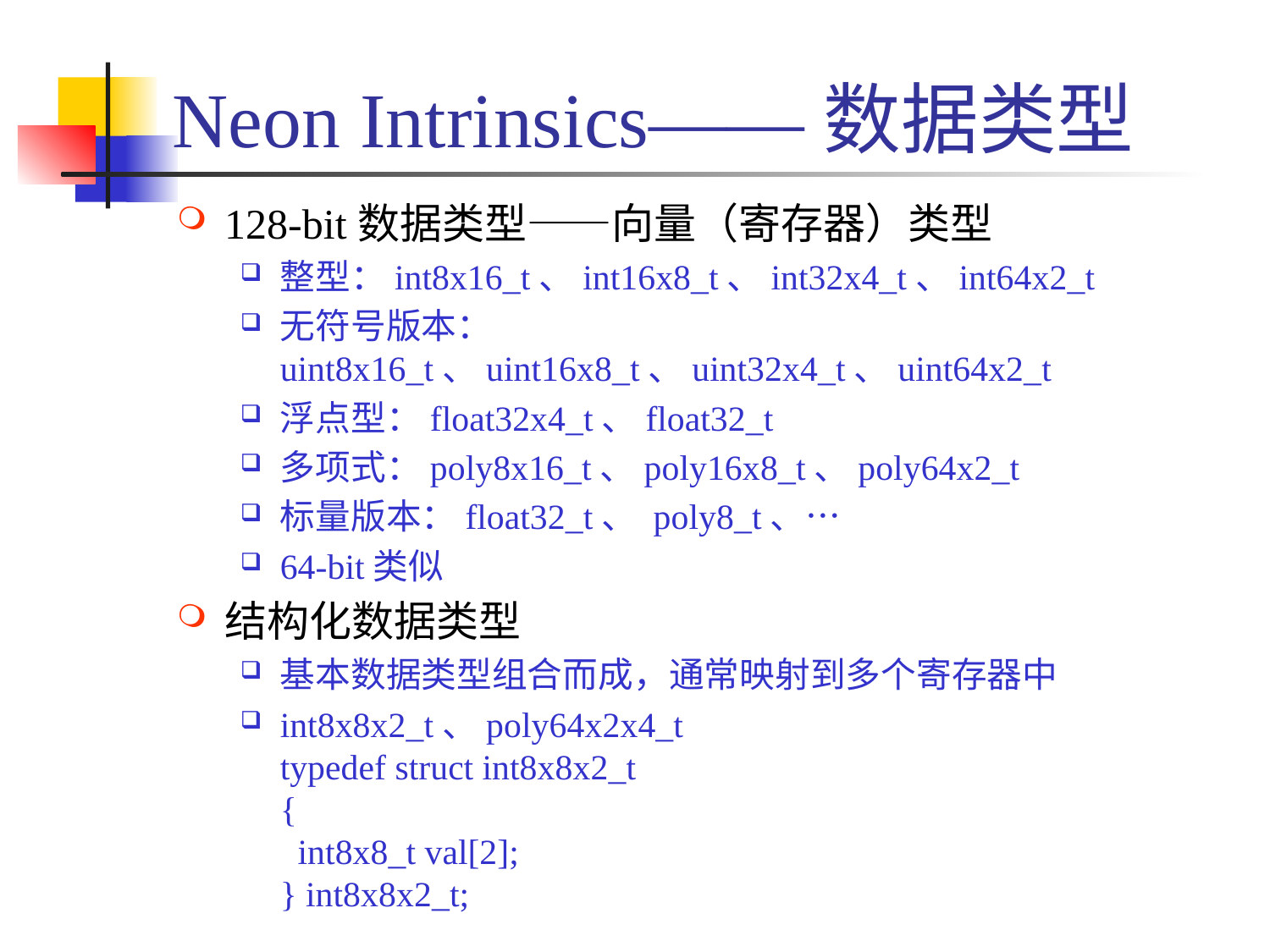

# Neon Intrinsics——数据类型
128-bit数据类型——向量（寄存器）类型
整型：int8x16_t、int16x8_t、int32x4_t、int64x2_t
无符号版本：uint8x16_t、uint16x8_t、uint32x4_t、uint64x2_t
浮点型：float32x4_t、float32_t
多项式：poly8x16_t、poly16x8_t、poly64x2_t
标量版本：float32_t、 poly8_t、…
64-bit类似
结构化数据类型
基本数据类型组合而成，通常映射到多个寄存器中
int8x8x2_t、poly64x2x4_t
typedef struct int8x8x2_t
{
  int8x8_t val[2];
} int8x8x2_t;